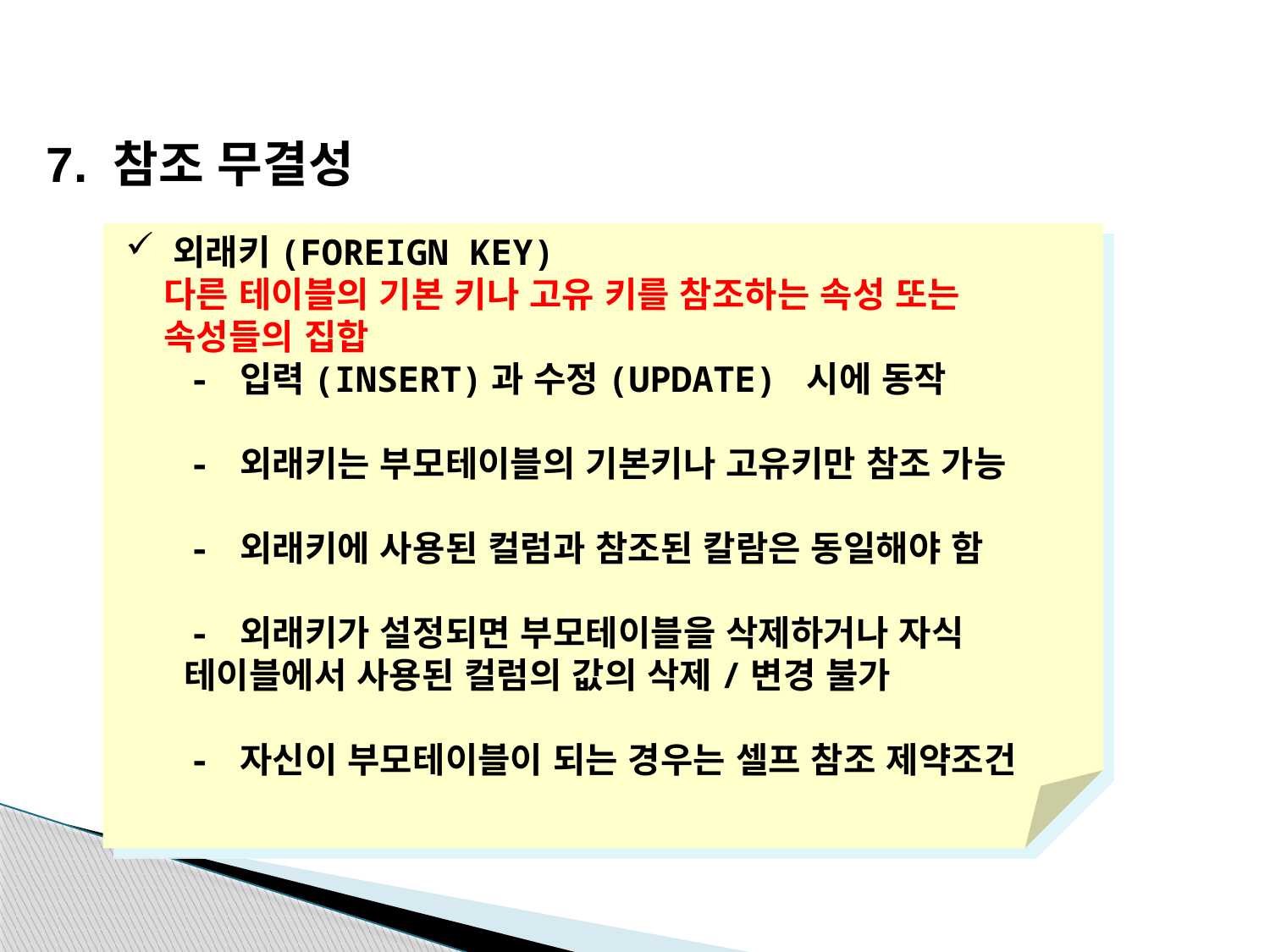

7. 참조 무결성
외래키(FOREIGN KEY)
   다른 테이블의 기본 키나 고유 키를 참조하는 속성 또는
   속성들의 집합
   - 입력(INSERT)과 수정(UPDATE) 시에 동작

   - 외래키는 부모테이블의 기본키나 고유키만 참조 가능

   - 외래키에 사용된 컬럼과 참조된 칼람은 동일해야 함

   - 외래키가 설정되면 부모테이블을 삭제하거나 자식
     테이블에서 사용된 컬럼의 값의 삭제/변경 불가

   - 자신이 부모테이블이 되는 경우는 셀프 참조 제약조건